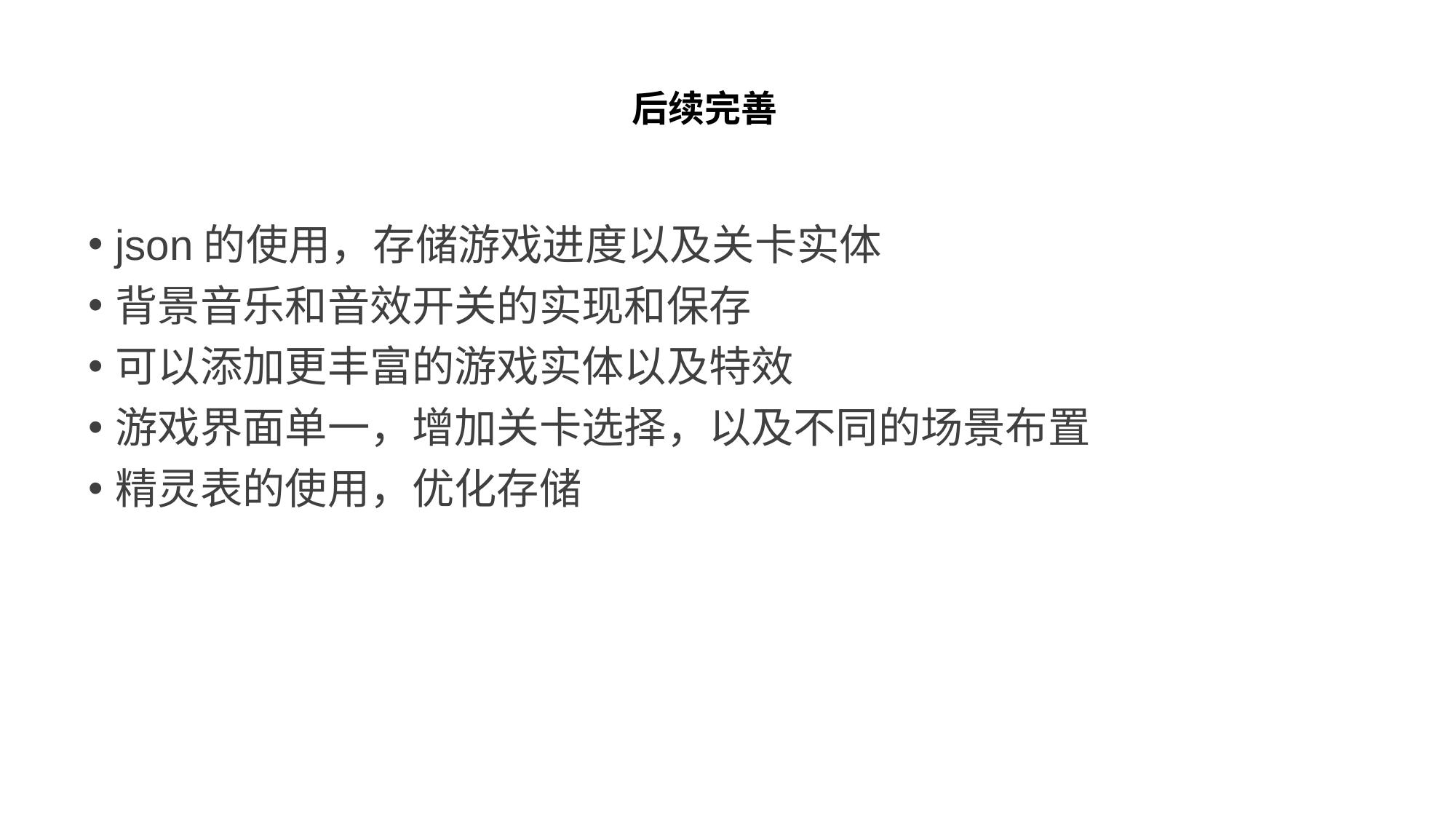

# 后续完善
json的使用，存储游戏进度以及关卡实体
背景音乐和音效开关的实现和保存
可以添加更丰富的游戏实体以及特效
游戏界面单一，增加关卡选择，以及不同的场景布置
精灵表的使用，优化存储